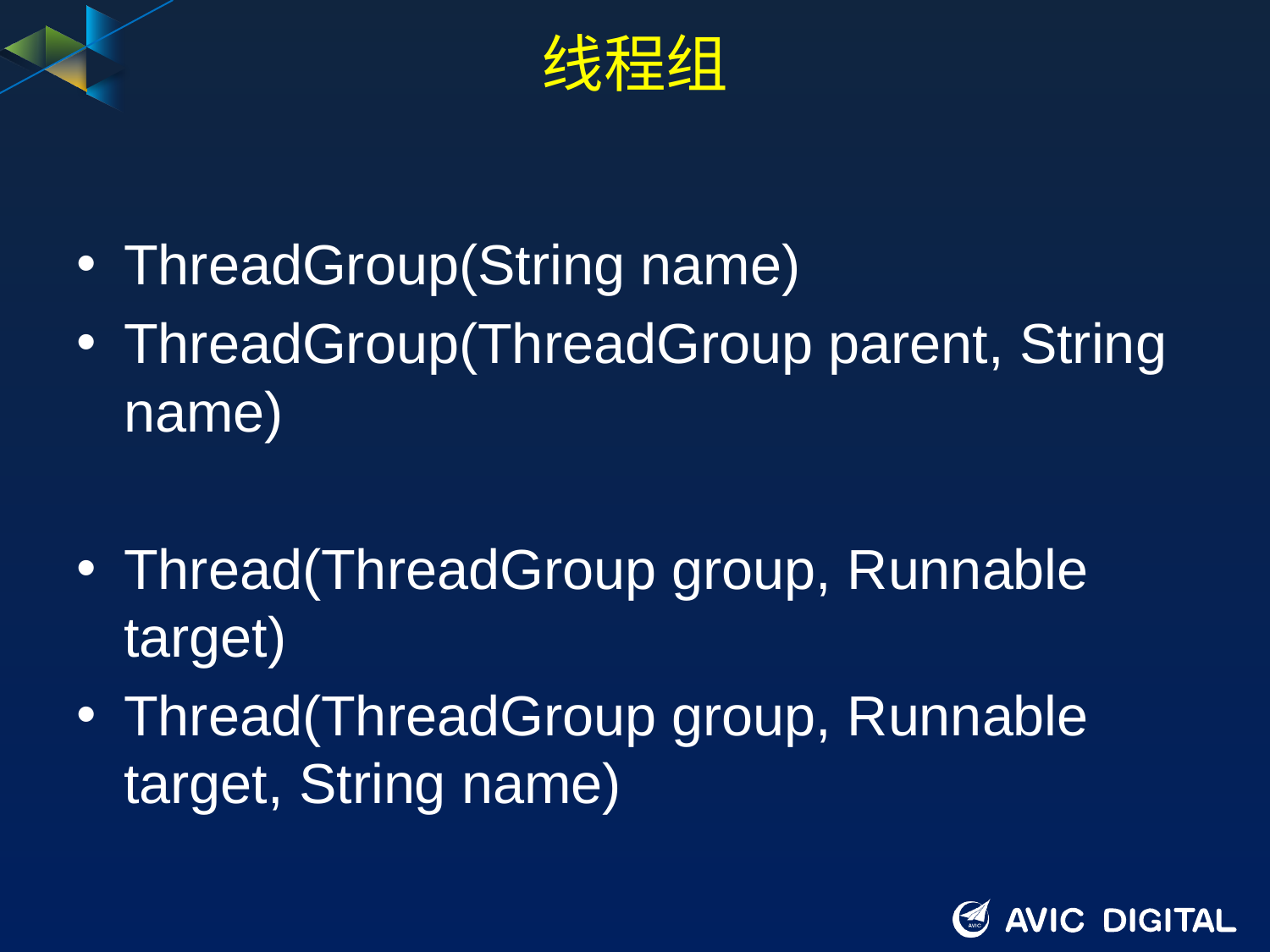

# 线程组
ThreadGroup(String name)
ThreadGroup(ThreadGroup parent, String name)

Thread(ThreadGroup group, Runnable target)
Thread(ThreadGroup group, Runnable target, String name)